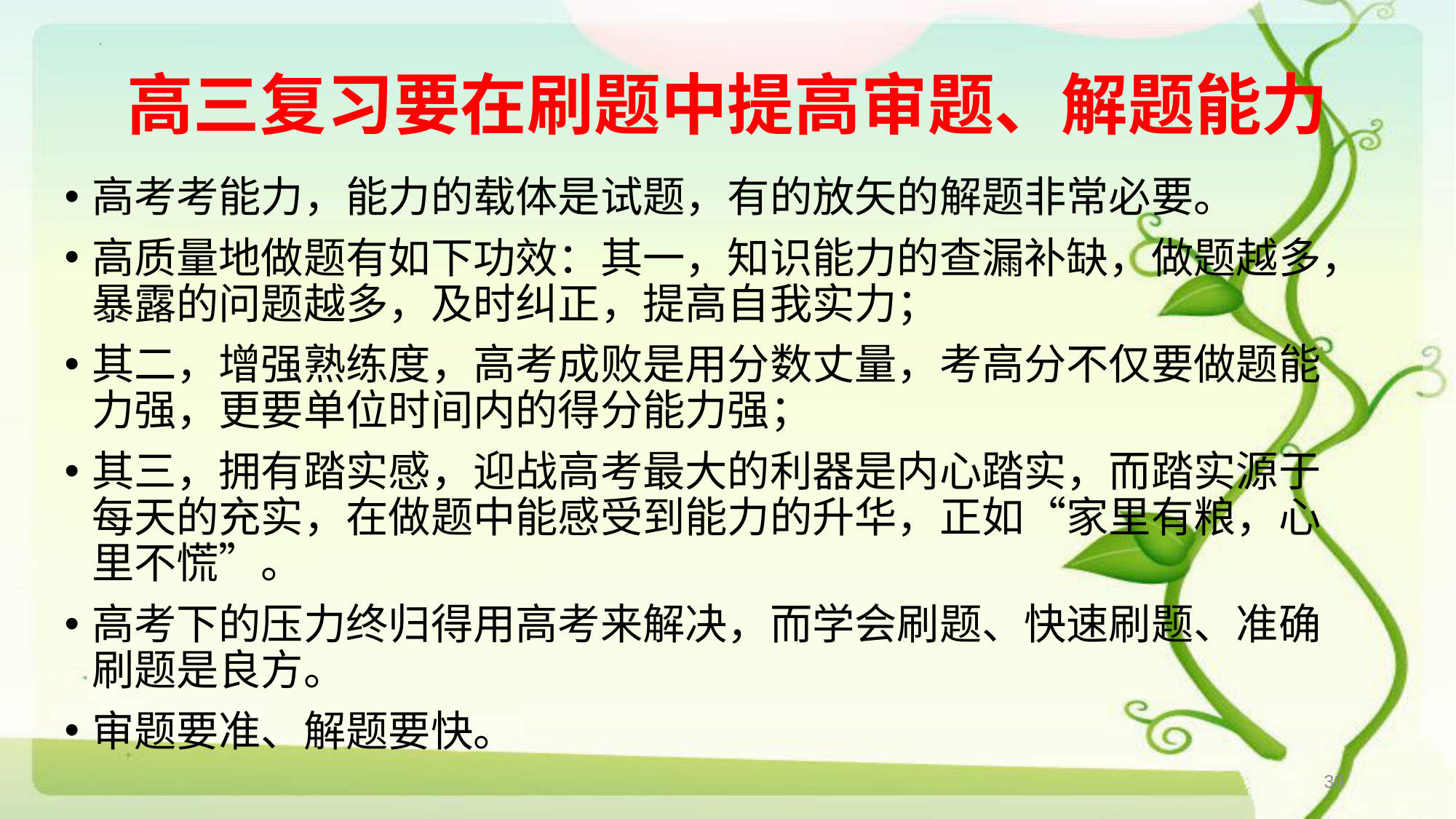

# 高三复习要在刷题中提高审题、解题能力
高考考能力，能力的载体是试题，有的放矢的解题非常必要。
高质量地做题有如下功效：其一，知识能力的查漏补缺，做题越多，暴露的问题越多，及时纠正，提高自我实力；
其二，增强熟练度，高考成败是用分数丈量，考高分不仅要做题能力强，更要单位时间内的得分能力强；
其三，拥有踏实感，迎战高考最大的利器是内心踏实，而踏实源于每天的充实，在做题中能感受到能力的升华，正如“家里有粮，心里不慌”。
高考下的压力终归得用高考来解决，而学会刷题、快速刷题、准确刷题是良方。
审题要准、解题要快。

39